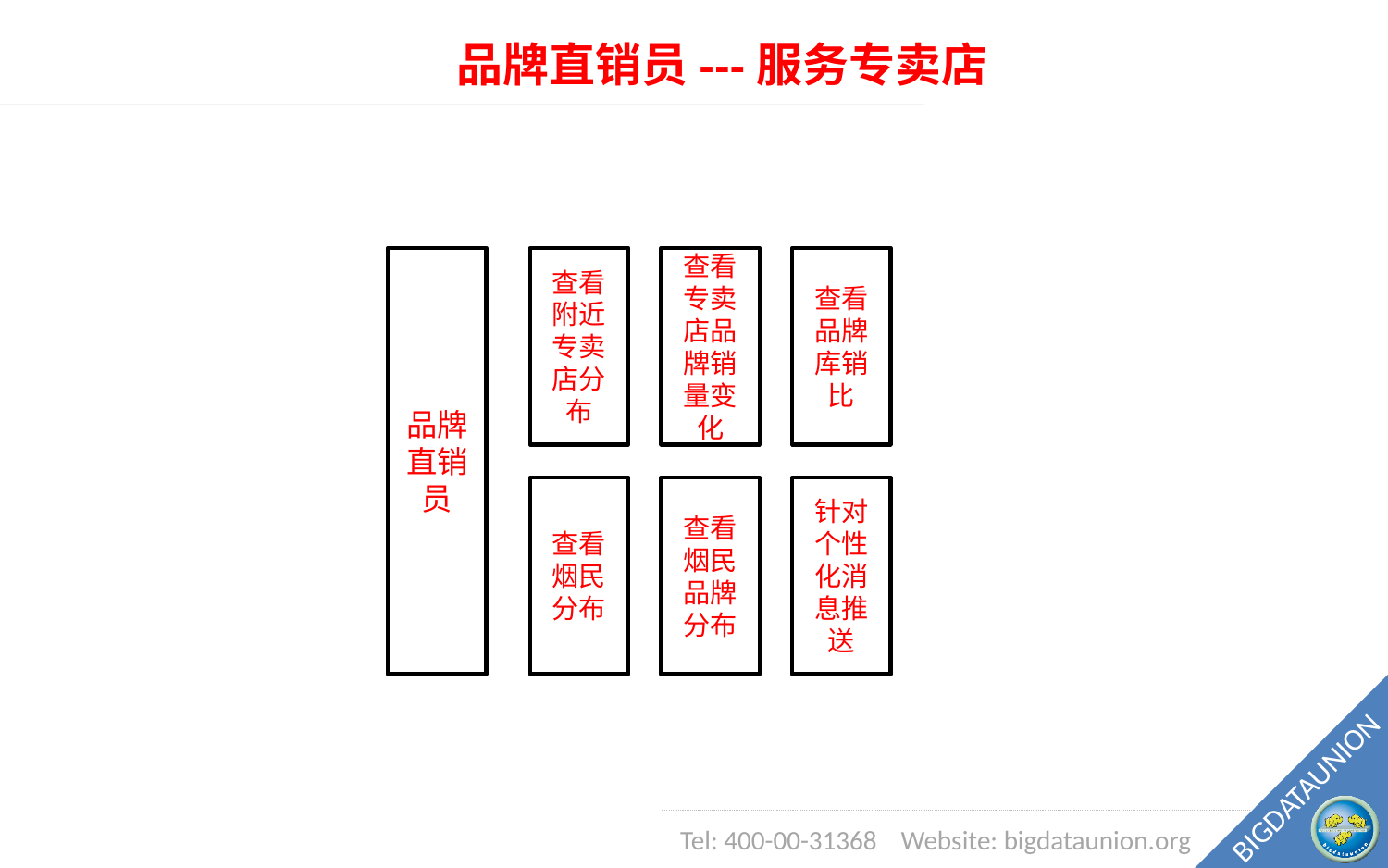

品牌直销员---服务专卖店
品牌
直销
员
查看附近专卖店分布
查看专卖店品牌销量变化
查看品牌库销比
查看烟民分布
查看烟民品牌分布
针对个性化消息推送